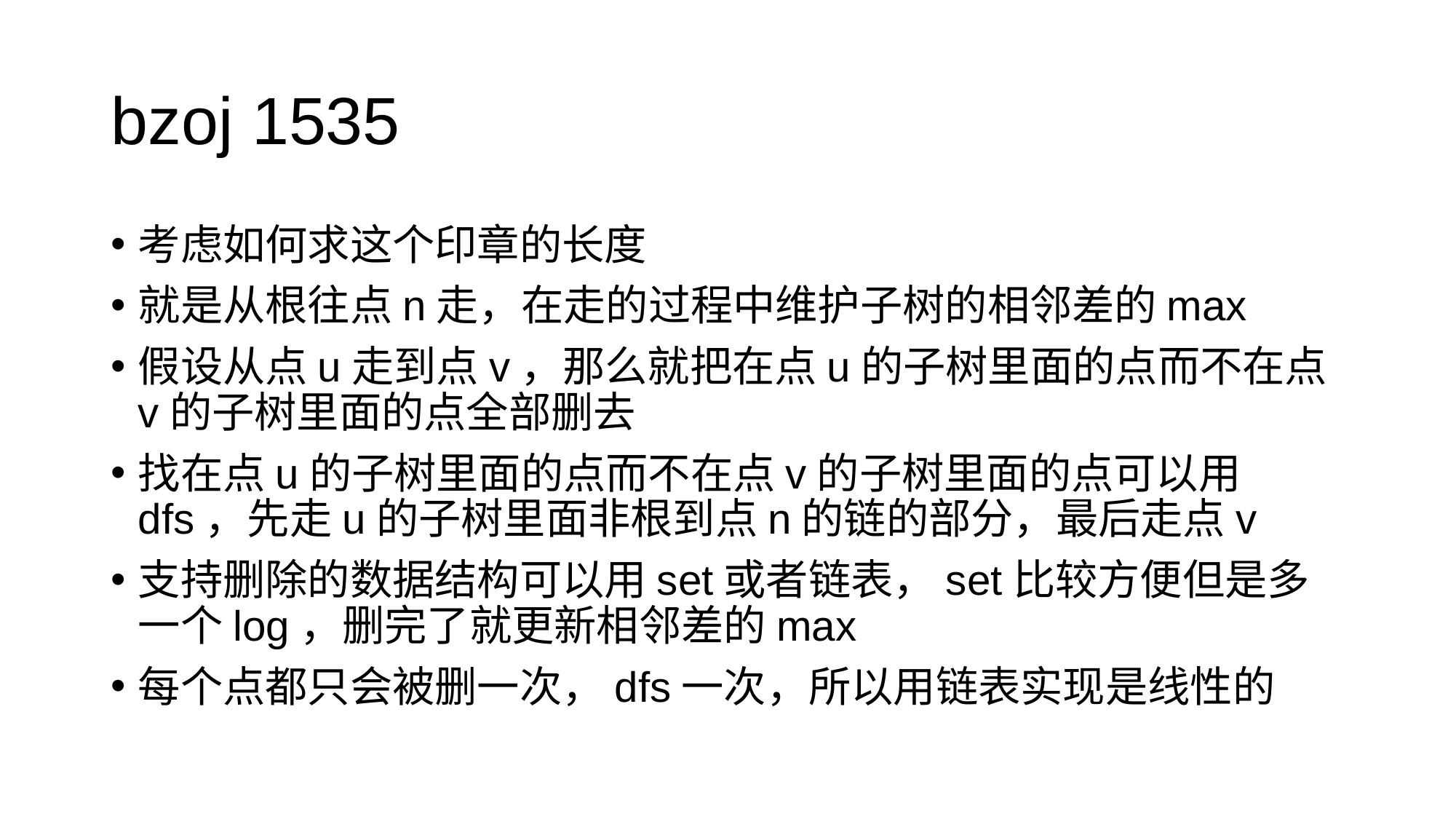

# bzoj 1535
考虑如何求这个印章的长度
就是从根往点n走，在走的过程中维护子树的相邻差的max
假设从点u走到点v，那么就把在点u的子树里面的点而不在点v的子树里面的点全部删去
找在点u的子树里面的点而不在点v的子树里面的点可以用dfs，先走u的子树里面非根到点n的链的部分，最后走点v
支持删除的数据结构可以用set或者链表，set比较方便但是多一个log，删完了就更新相邻差的max
每个点都只会被删一次，dfs一次，所以用链表实现是线性的